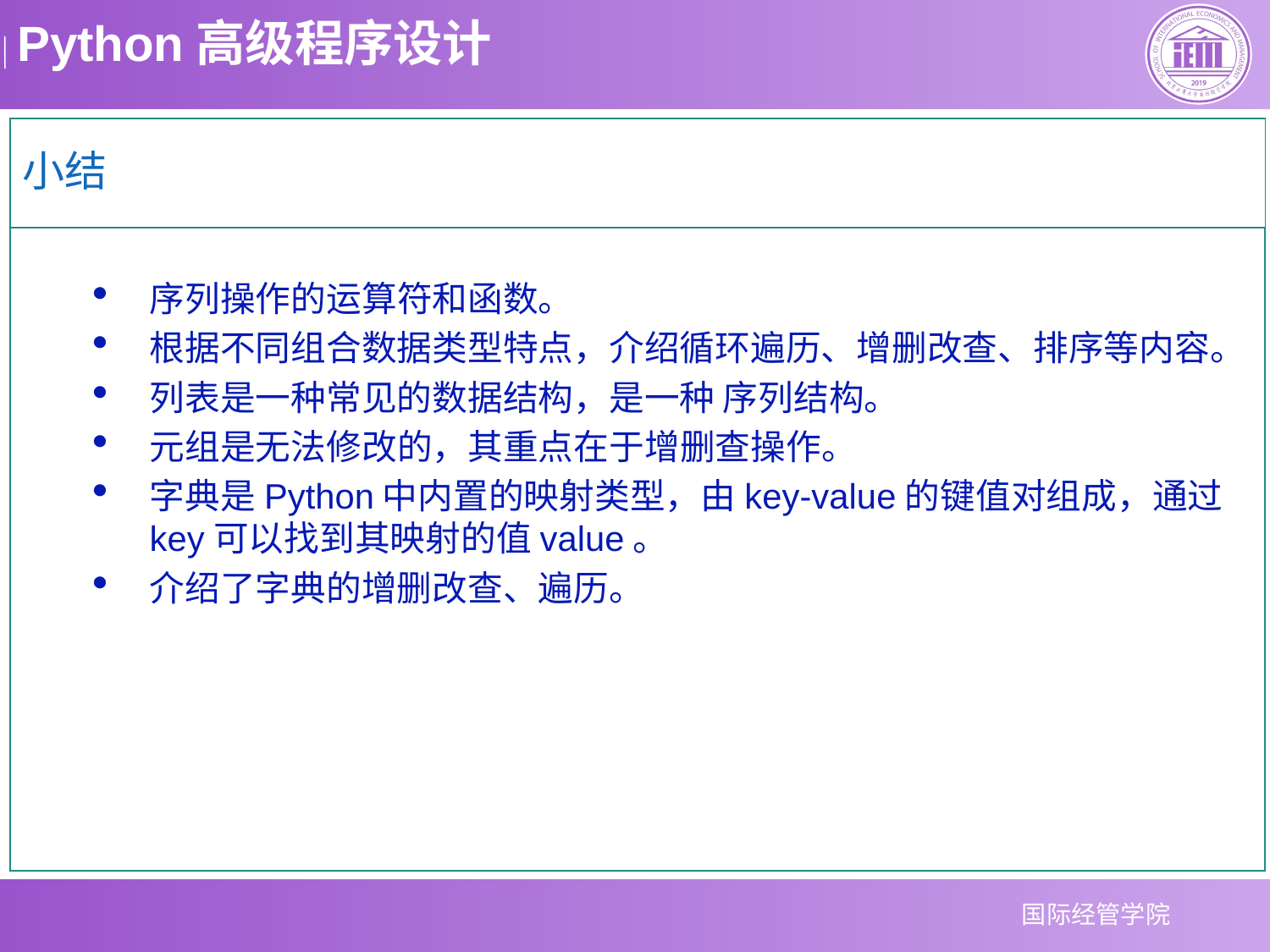

小结

序列操作的运算符和函数。
根据不同组合数据类型特点，介绍循环遍历、增删改查、排序等内容。
列表是一种常见的数据结构，是一种 序列结构。
元组是无法修改的，其重点在于增删查操作。
字典是Python中内置的映射类型，由key-value的键值对组成，通过key可以找到其映射的值value。
介绍了字典的增删改查、遍历。